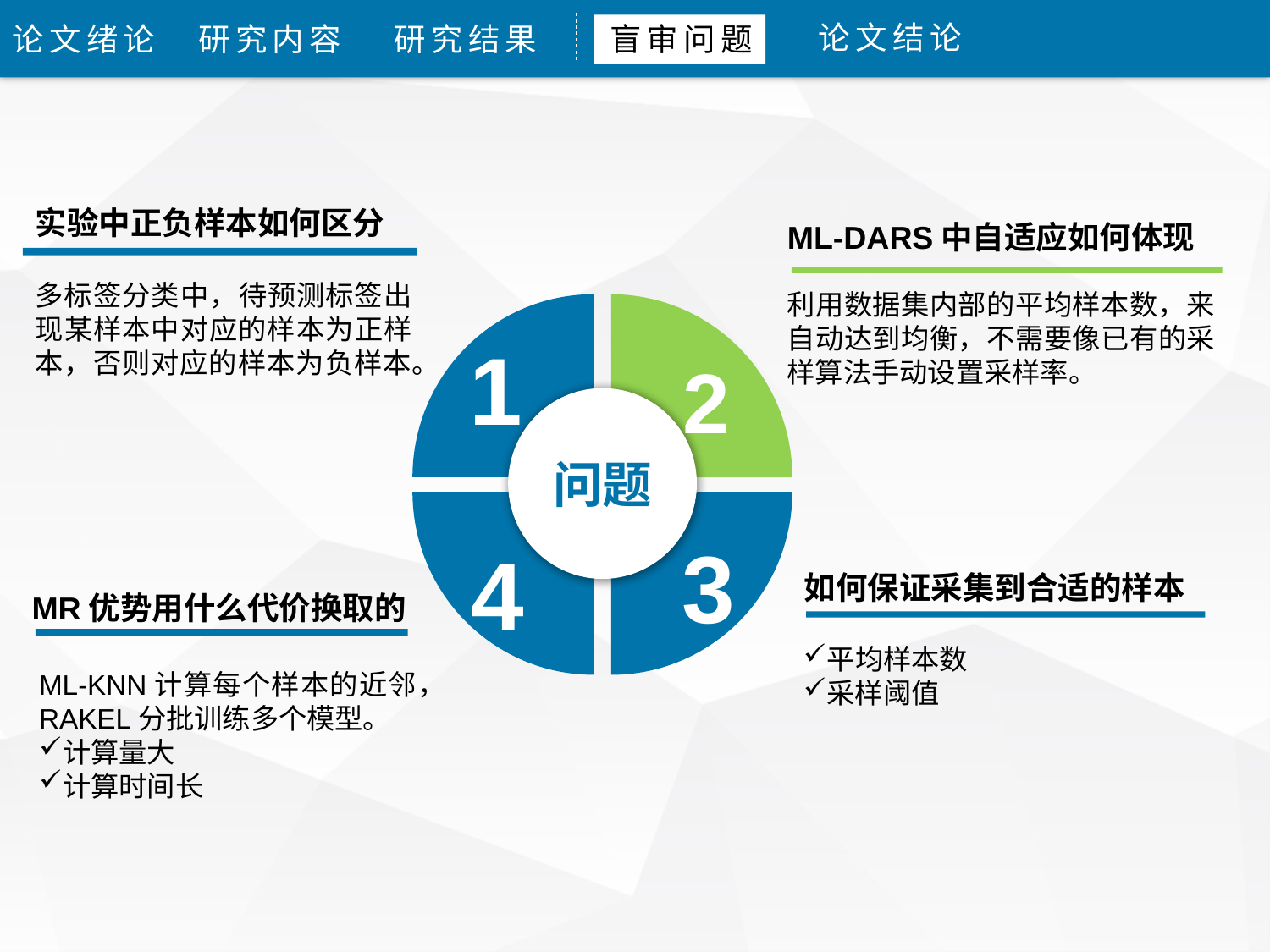

论文结论
论文绪论
研究内容
研究结果
盲审问题

实验中正负样本如何区分

多标签分类中，待预测标签出现某样本中对应的样本为正样本，否则对应的样本为负样本。
ML-DARS中自适应如何体现

利用数据集内部的平均样本数，来自动达到均衡，不需要像已有的采样算法手动设置采样率。

1
2
问题
3
4
如何保证采集到合适的样本

平均样本数
采样阈值
MR优势用什么代价换取的

ML-KNN计算每个样本的近邻，RAKEL分批训练多个模型。
计算量大
计算时间长